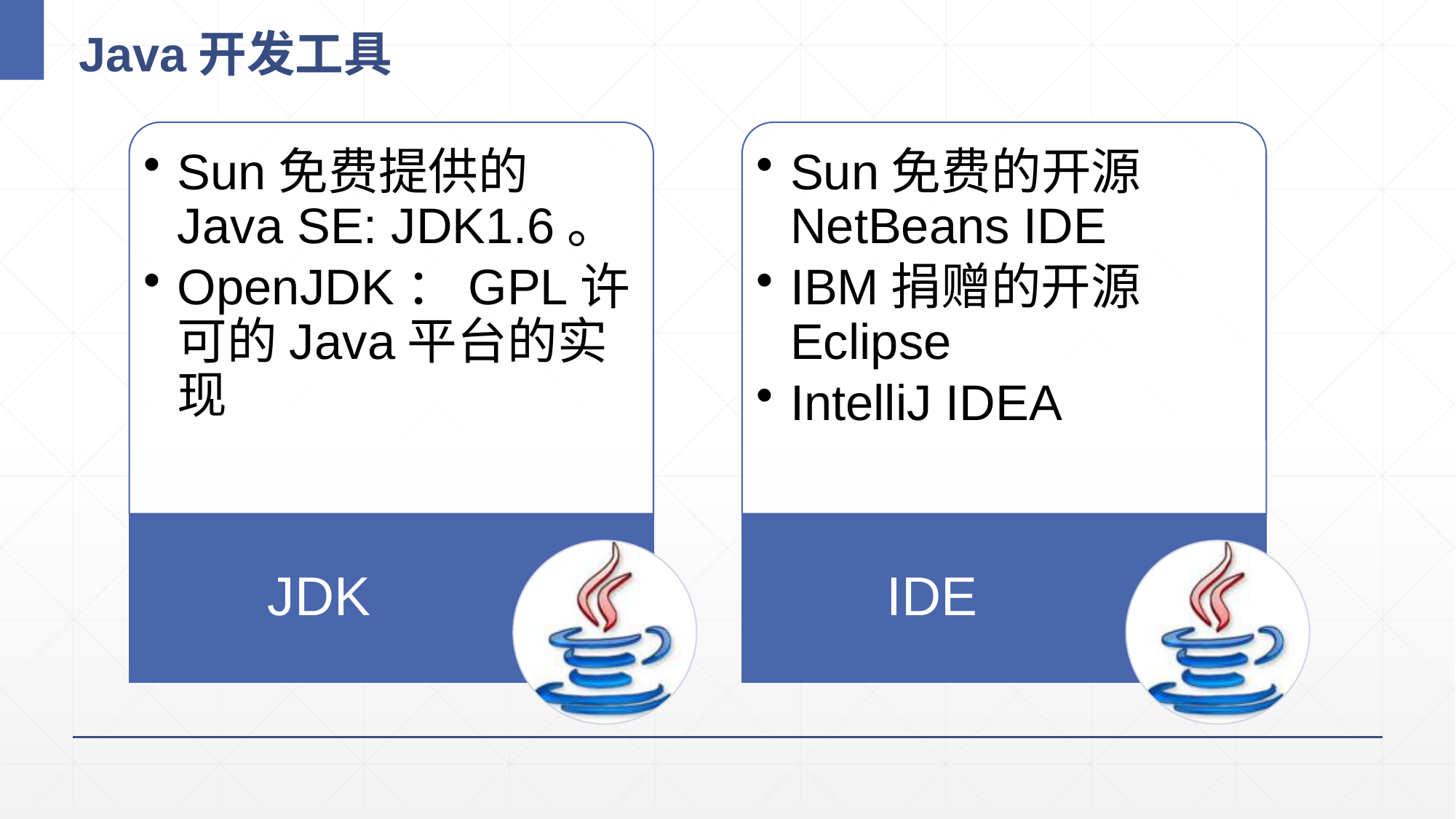

# Java开发工具
Sun免费提供的Java SE: JDK1.6。
OpenJDK：GPL许可的Java平台的实现
JDK
Sun免费的开源NetBeans IDE
IBM捐赠的开源Eclipse
IntelliJ IDEA
IDE